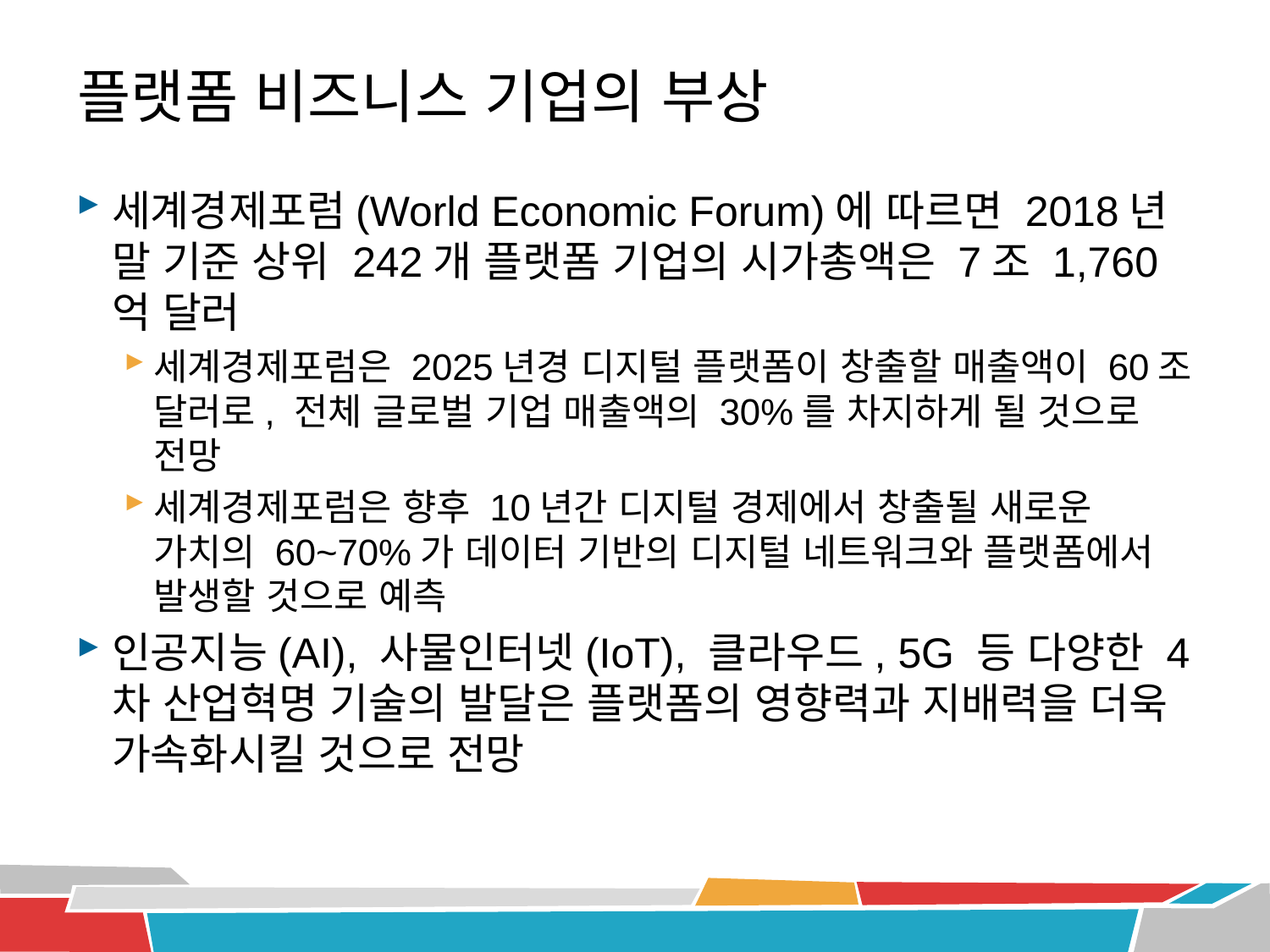

# 플랫폼 비즈니스 기업의 부상
세계경제포럼(World Economic Forum)에 따르면 2018년 말 기준 상위 242개 플랫폼 기업의 시가총액은 7조 1,760억 달러
세계경제포럼은 2025년경 디지털 플랫폼이 창출할 매출액이 60조 달러로, 전체 글로벌 기업 매출액의 30%를 차지하게 될 것으로 전망
세계경제포럼은 향후 10년간 디지털 경제에서 창출될 새로운 가치의 60~70%가 데이터 기반의 디지털 네트워크와 플랫폼에서 발생할 것으로 예측
인공지능(AI), 사물인터넷(IoT), 클라우드, 5G 등 다양한 4차 산업혁명 기술의 발달은 플랫폼의 영향력과 지배력을 더욱 가속화시킬 것으로 전망